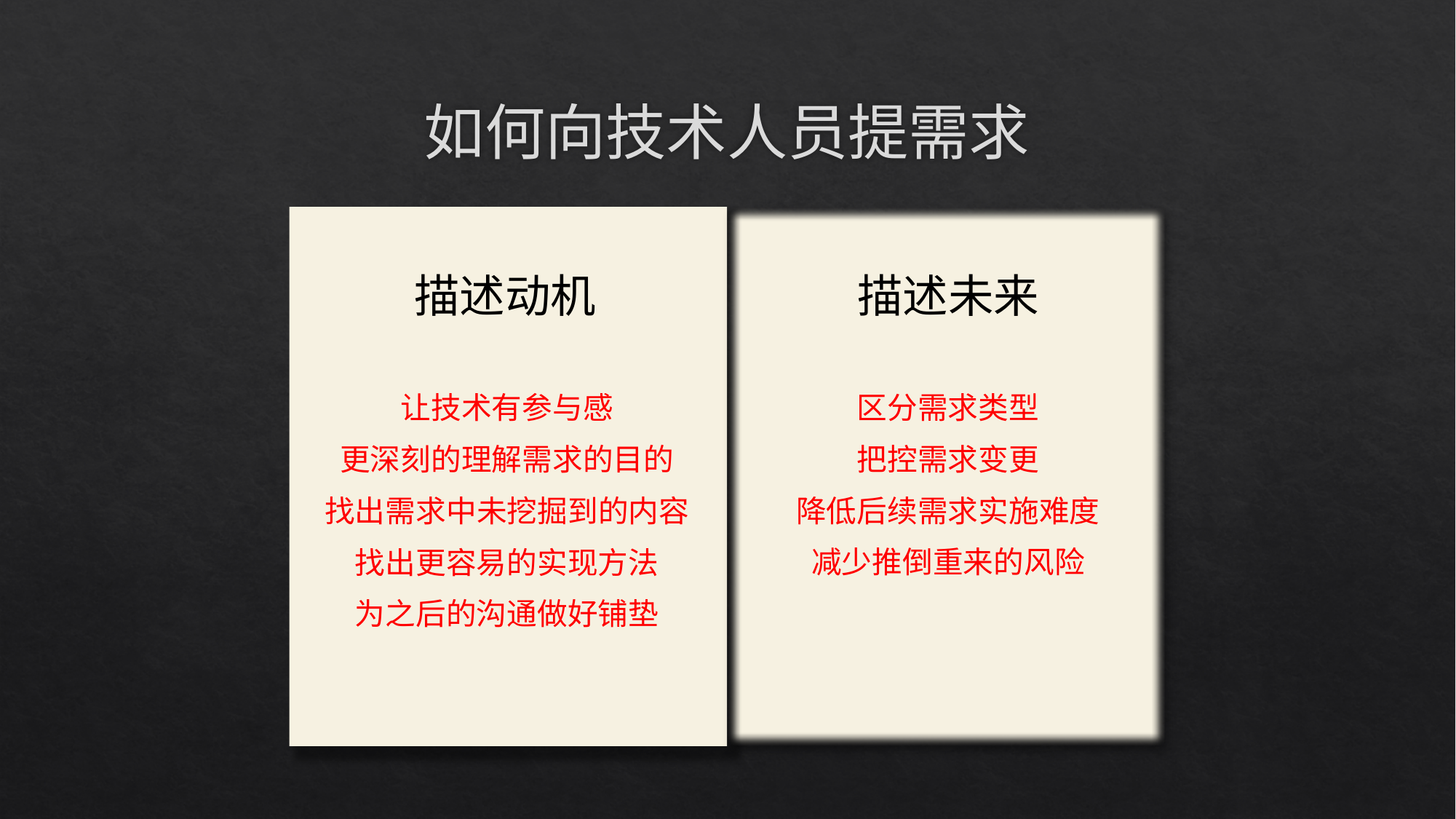

# 如何向技术人员提需求

描述动机

让技术有参与感
更深刻的理解需求的目的
找出需求中未挖掘到的内容
找出更容易的实现方法
为之后的沟通做好铺垫

描述未来

区分需求类型
把控需求变更
降低后续需求实施难度
减少推倒重来的风险